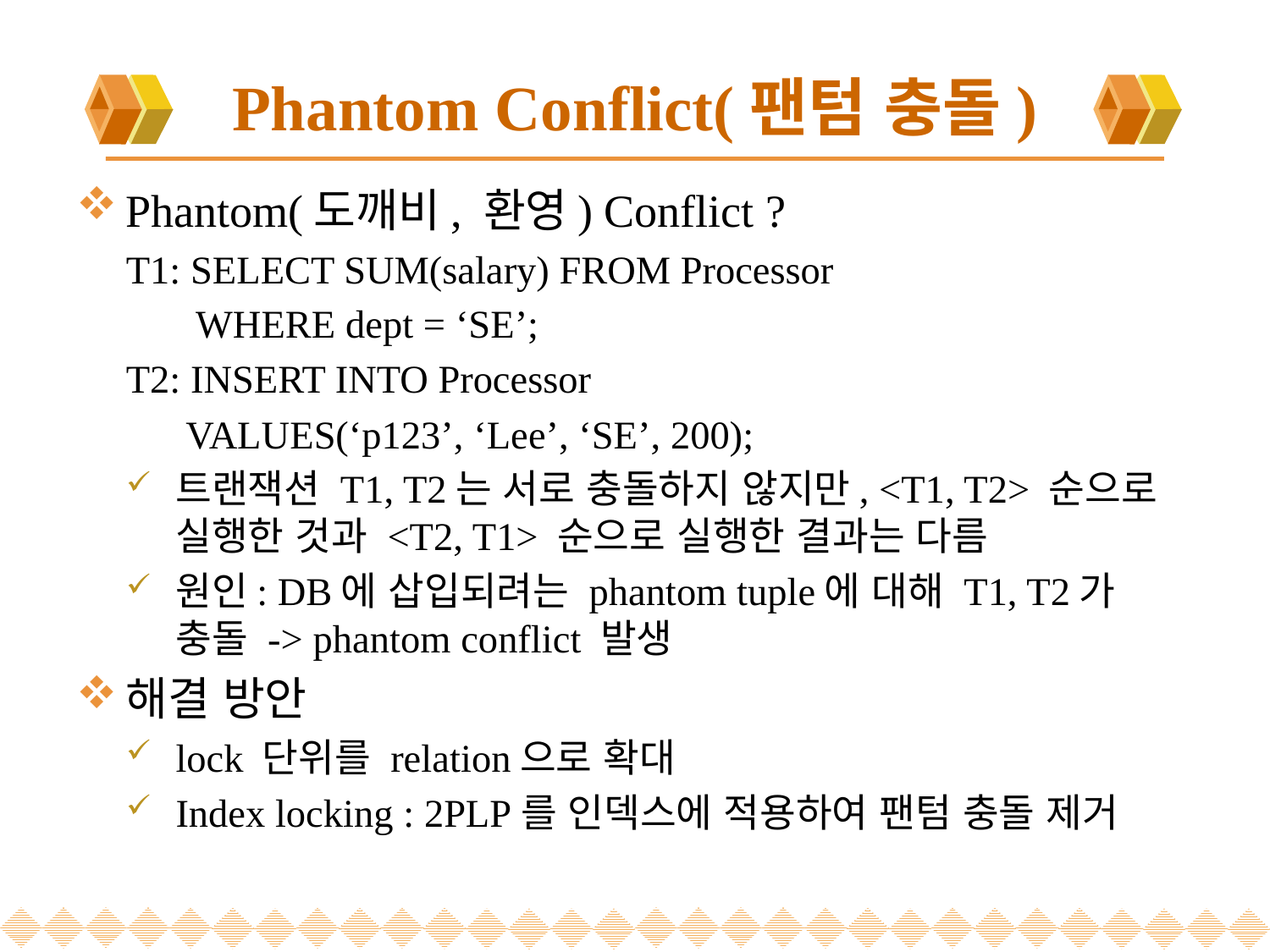

# Phantom Conflict(팬텀 충돌)
Phantom(도깨비, 환영) Conflict ?
T1: SELECT SUM(salary) FROM Processor
       WHERE dept = ‘SE’;
T2: INSERT INTO Processor
      VALUES(‘p123’, ‘Lee’, ‘SE’, 200);
트랜잭션 T1, T2는 서로 충돌하지 않지만, <T1, T2> 순으로 실행한 것과 <T2, T1> 순으로 실행한 결과는 다름
원인: DB에 삽입되려는 phantom tuple에 대해 T1, T2가 충돌 -> phantom conflict 발생
해결 방안
lock 단위를 relation으로 확대
Index locking : 2PLP를 인덱스에 적용하여 팬텀 충돌 제거